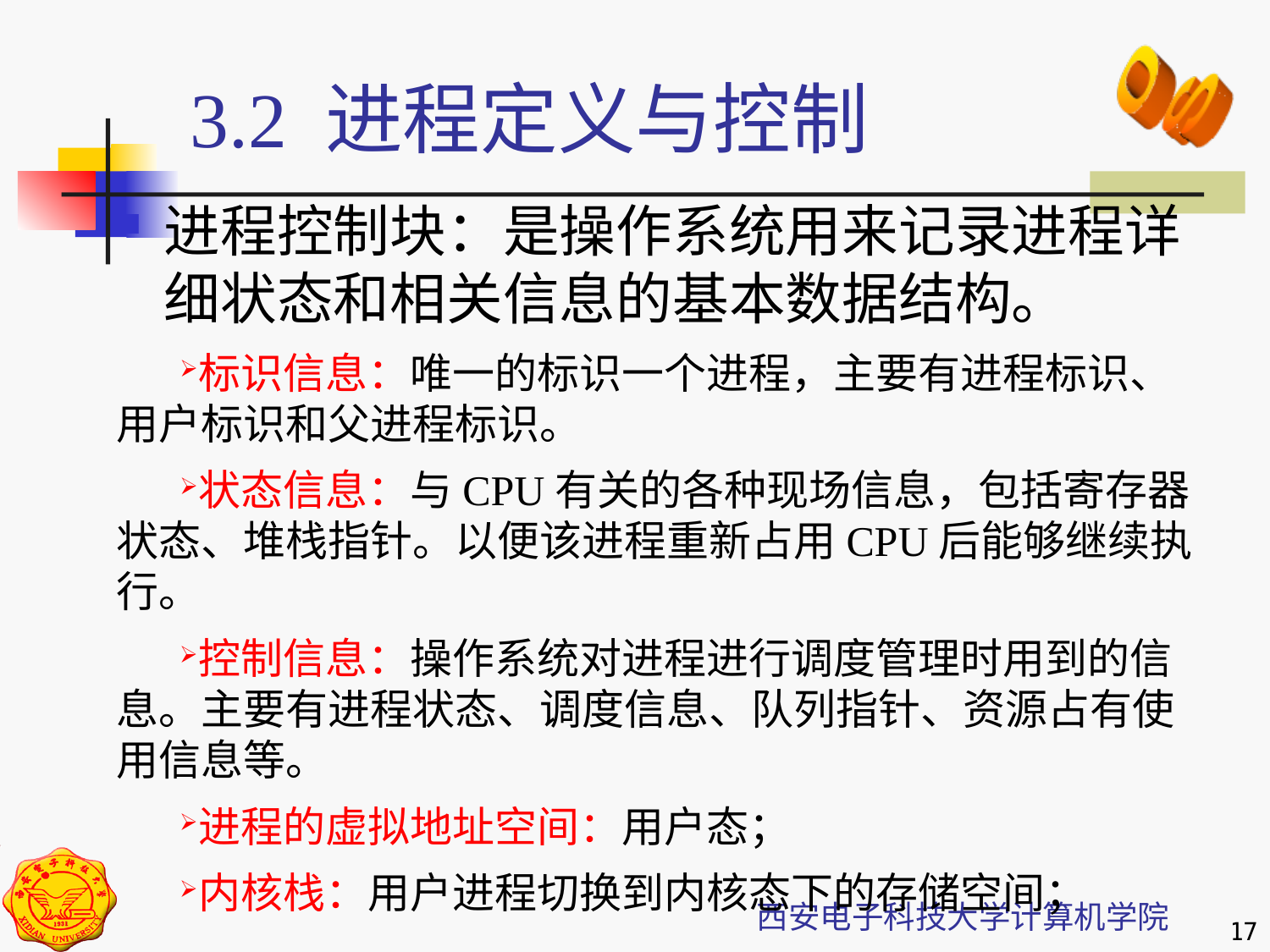

3.2 进程定义与控制
进程控制块：是操作系统用来记录进程详细状态和相关信息的基本数据结构。
标识信息：唯一的标识一个进程，主要有进程标识、用户标识和父进程标识。
状态信息：与CPU有关的各种现场信息，包括寄存器状态、堆栈指针。以便该进程重新占用CPU后能够继续执行。
控制信息：操作系统对进程进行调度管理时用到的信息。主要有进程状态、调度信息、队列指针、资源占有使用信息等。
进程的虚拟地址空间：用户态；
内核栈：用户进程切换到内核态下的存储空间；

17